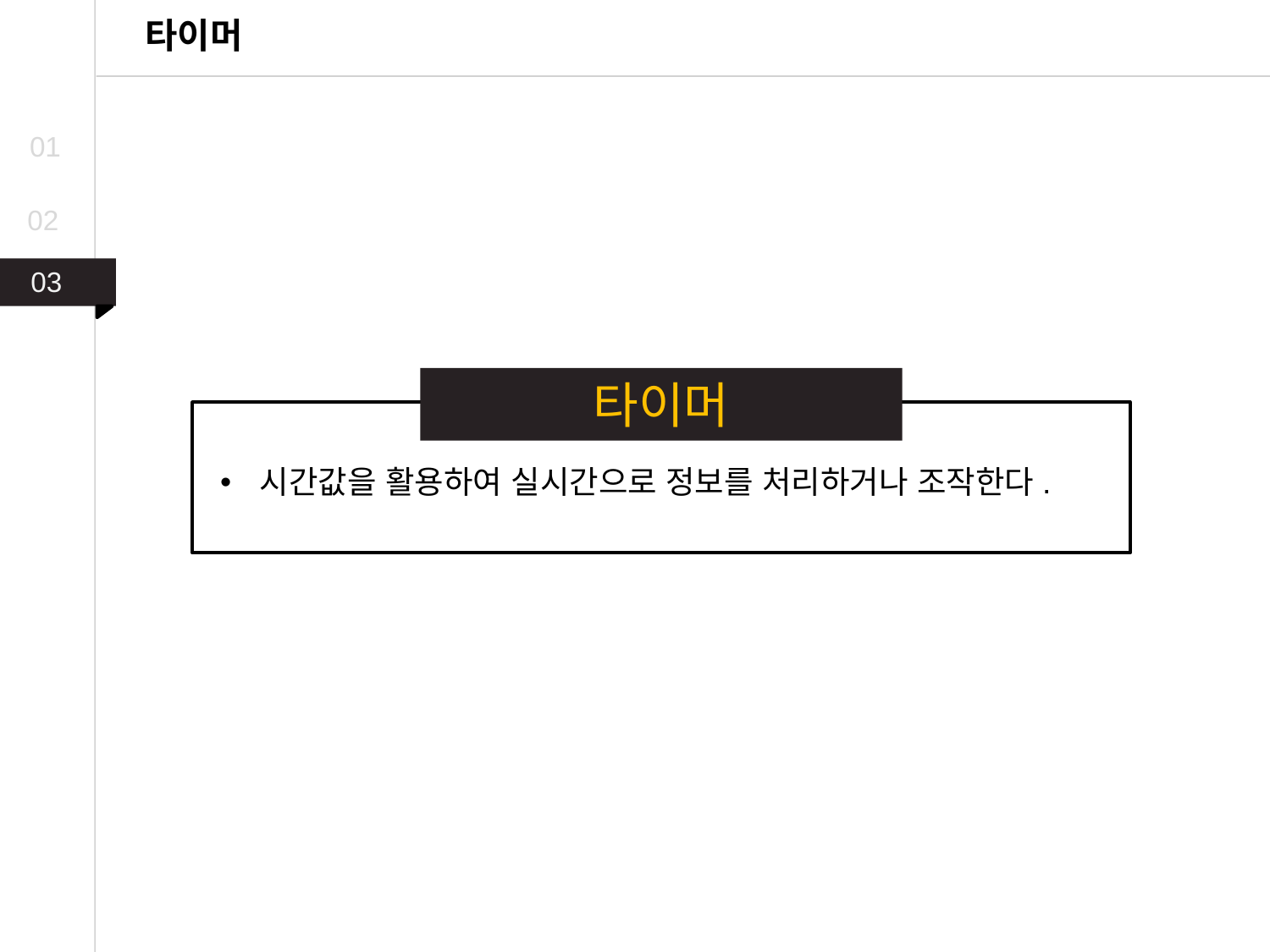

타이머
01
02
03

03
02

타이머

시간값을 활용하여 실시간으로 정보를 처리하거나 조작한다.